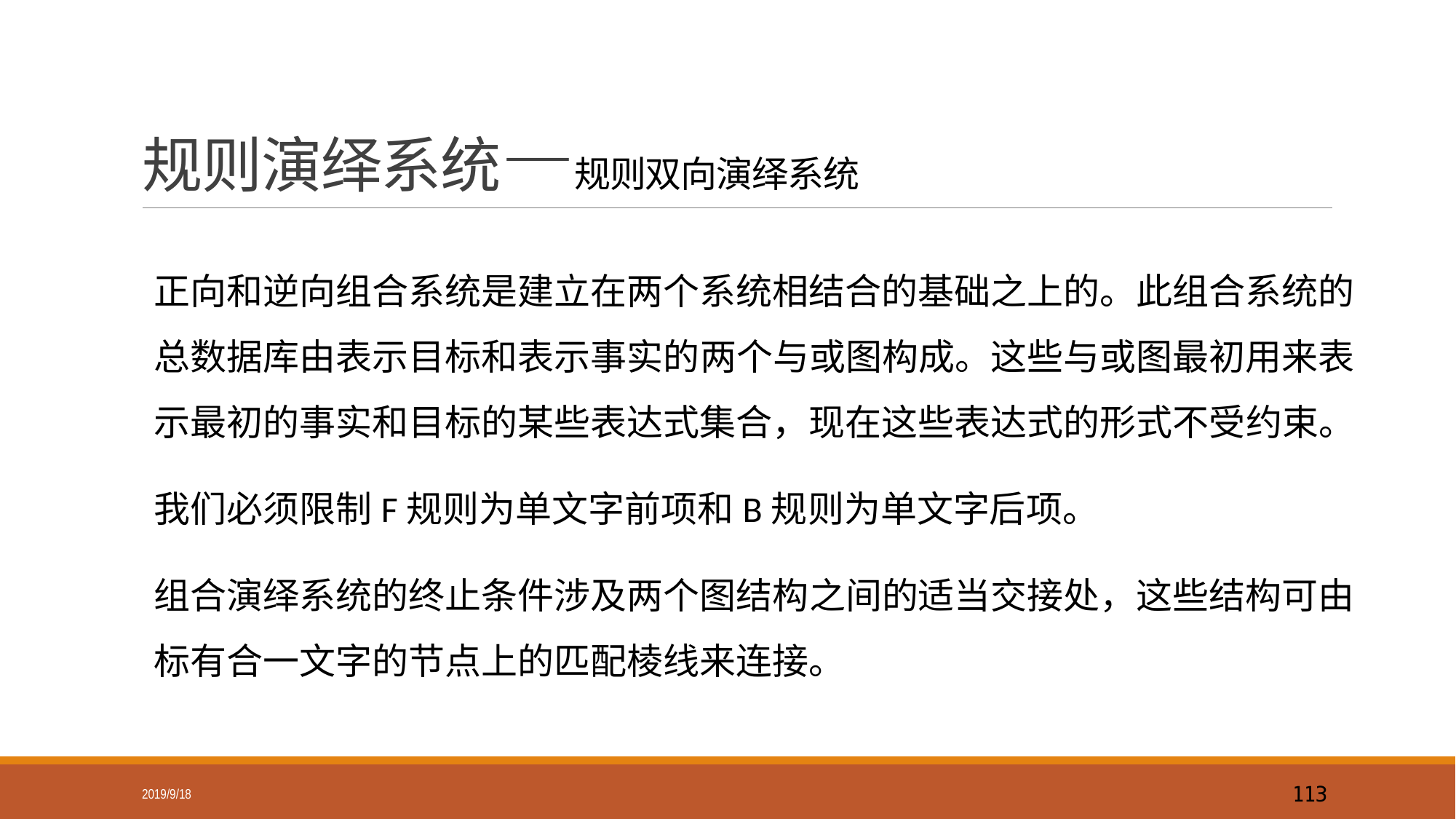

# 规则演绎系统—规则双向演绎系统
正向和逆向组合系统是建立在两个系统相结合的基础之上的。此组合系统的总数据库由表示目标和表示事实的两个与或图构成。这些与或图最初用来表示最初的事实和目标的某些表达式集合，现在这些表达式的形式不受约束。
我们必须限制F规则为单文字前项和B规则为单文字后项。
组合演绎系统的终止条件涉及两个图结构之间的适当交接处，这些结构可由标有合一文字的节点上的匹配棱线来连接。
2019/9/18
113